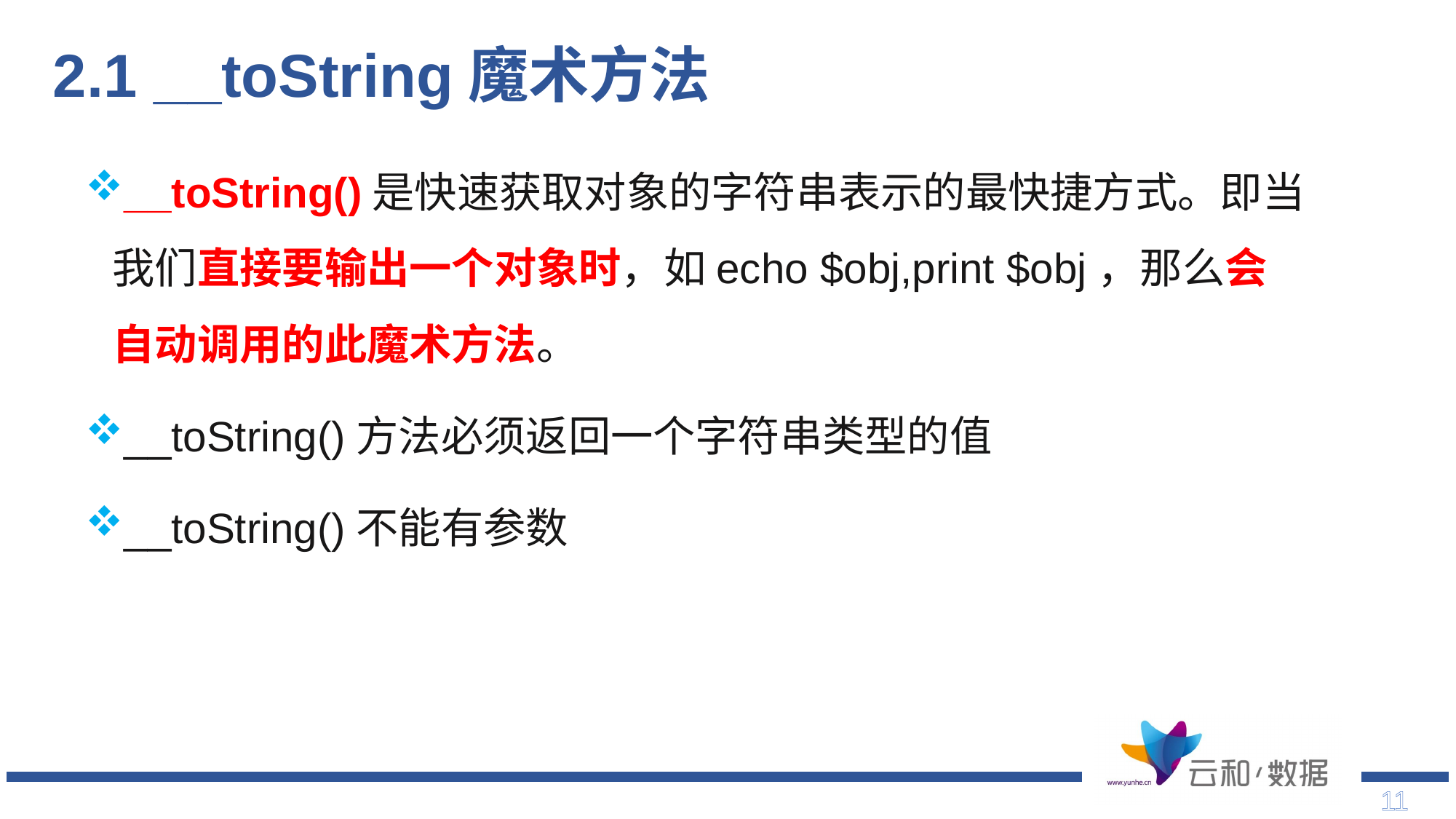

# 2.1 __toString魔术方法
__toString()是快速获取对象的字符串表示的最快捷方式。即当我们直接要输出一个对象时，如echo $obj,print $obj，那么会自动调用的此魔术方法。
__toString()方法必须返回一个字符串类型的值
__toString()不能有参数